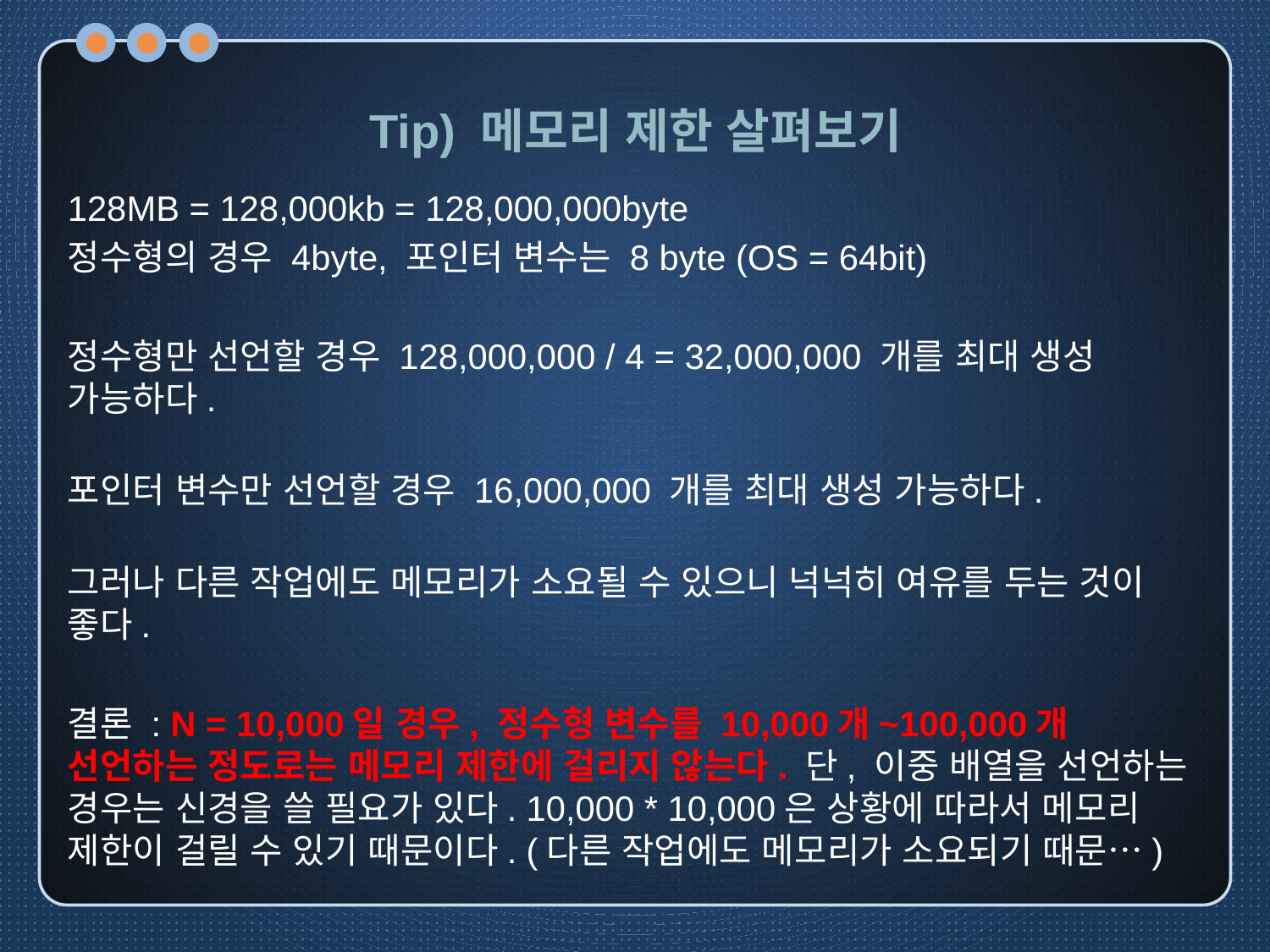

# Tip) 메모리 제한 살펴보기
128MB = 128,000kb = 128,000,000byte
정수형의 경우 4byte, 포인터 변수는 8 byte (OS = 64bit)

정수형만 선언할 경우 128,000,000 / 4 = 32,000,000 개를 최대 생성 가능하다.
포인터 변수만 선언할 경우 16,000,000 개를 최대 생성 가능하다.
그러나 다른 작업에도 메모리가 소요될 수 있으니 넉넉히 여유를 두는 것이 좋다.

결론 : N = 10,000일 경우, 정수형 변수를 10,000개~100,000개 선언하는 정도로는 메모리 제한에 걸리지 않는다. 단, 이중 배열을 선언하는 경우는 신경을 쓸 필요가 있다. 10,000 * 10,000은 상황에 따라서 메모리 제한이 걸릴 수 있기 때문이다. (다른 작업에도 메모리가 소요되기 때문…)